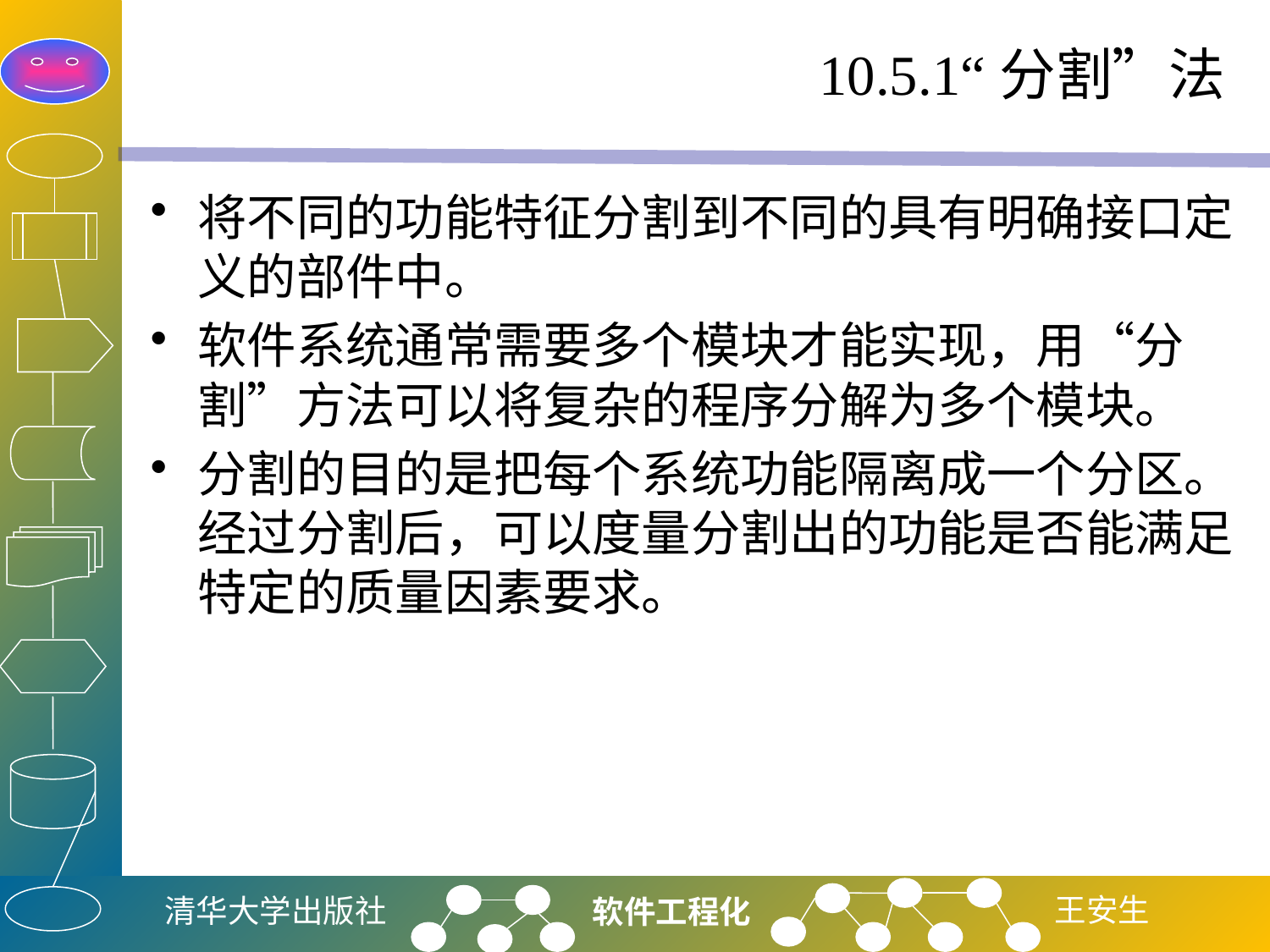

# 10.5.1“分割”法
将不同的功能特征分割到不同的具有明确接口定义的部件中。
软件系统通常需要多个模块才能实现，用“分割”方法可以将复杂的程序分解为多个模块。
分割的目的是把每个系统功能隔离成一个分区。经过分割后，可以度量分割出的功能是否能满足特定的质量因素要求。